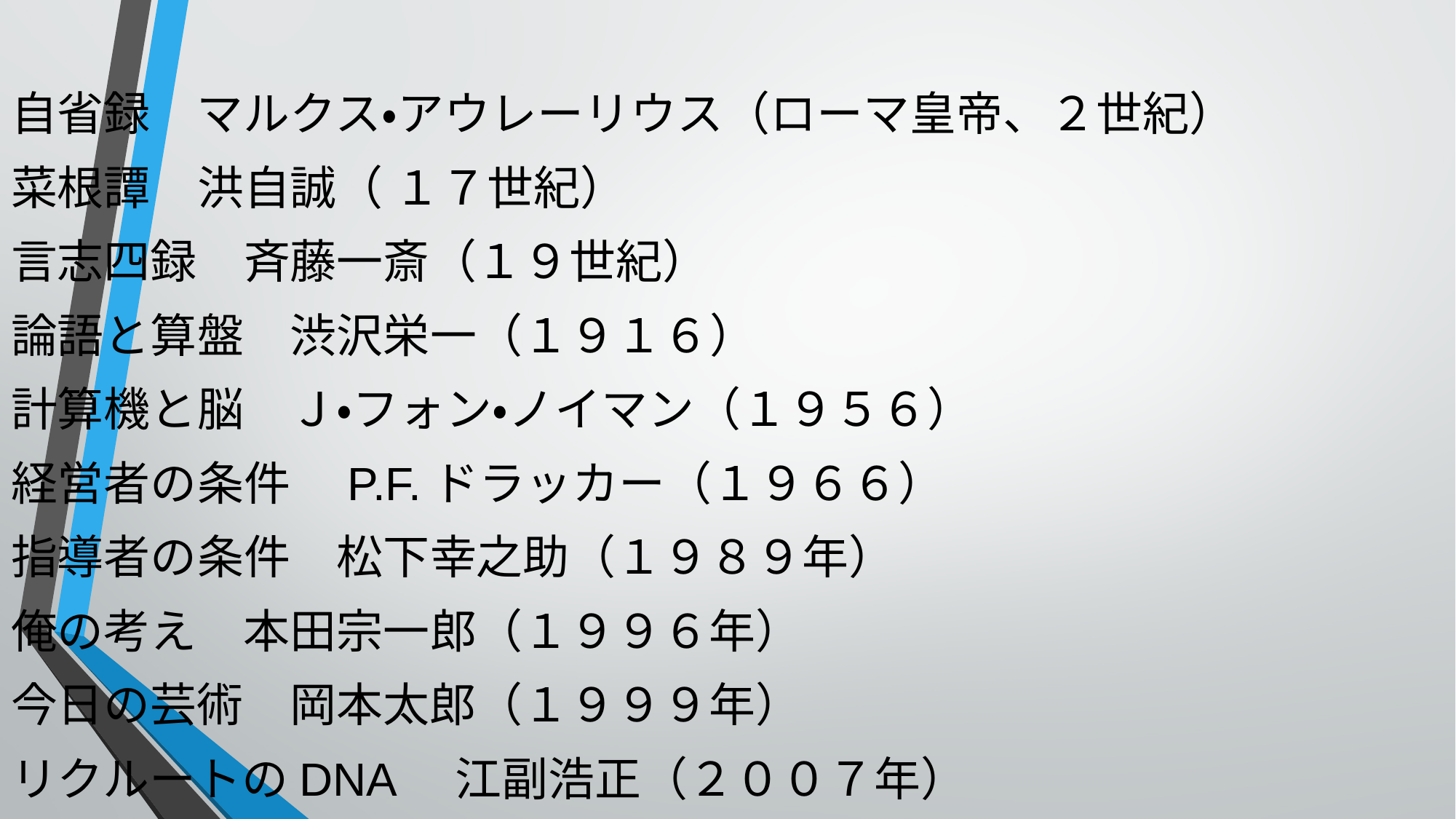

自省録　マルクス・アウレーリウス（ローマ皇帝、２世紀）
菜根譚　洪自誠（ １７世紀）
言志四録　斉藤一斎（１９世紀）
論語と算盤　渋沢栄一（１９１６）
計算機と脳　Ｊ・フォン・ノイマン（１９５６）
経営者の条件　P.F.ドラッカー（１９６６）
指導者の条件　松下幸之助（１９８９年）
俺の考え　本田宗一郎（１９９６年）
今日の芸術　岡本太郎（１９９９年）
リクルートのDNA　江副浩正（２００７年）